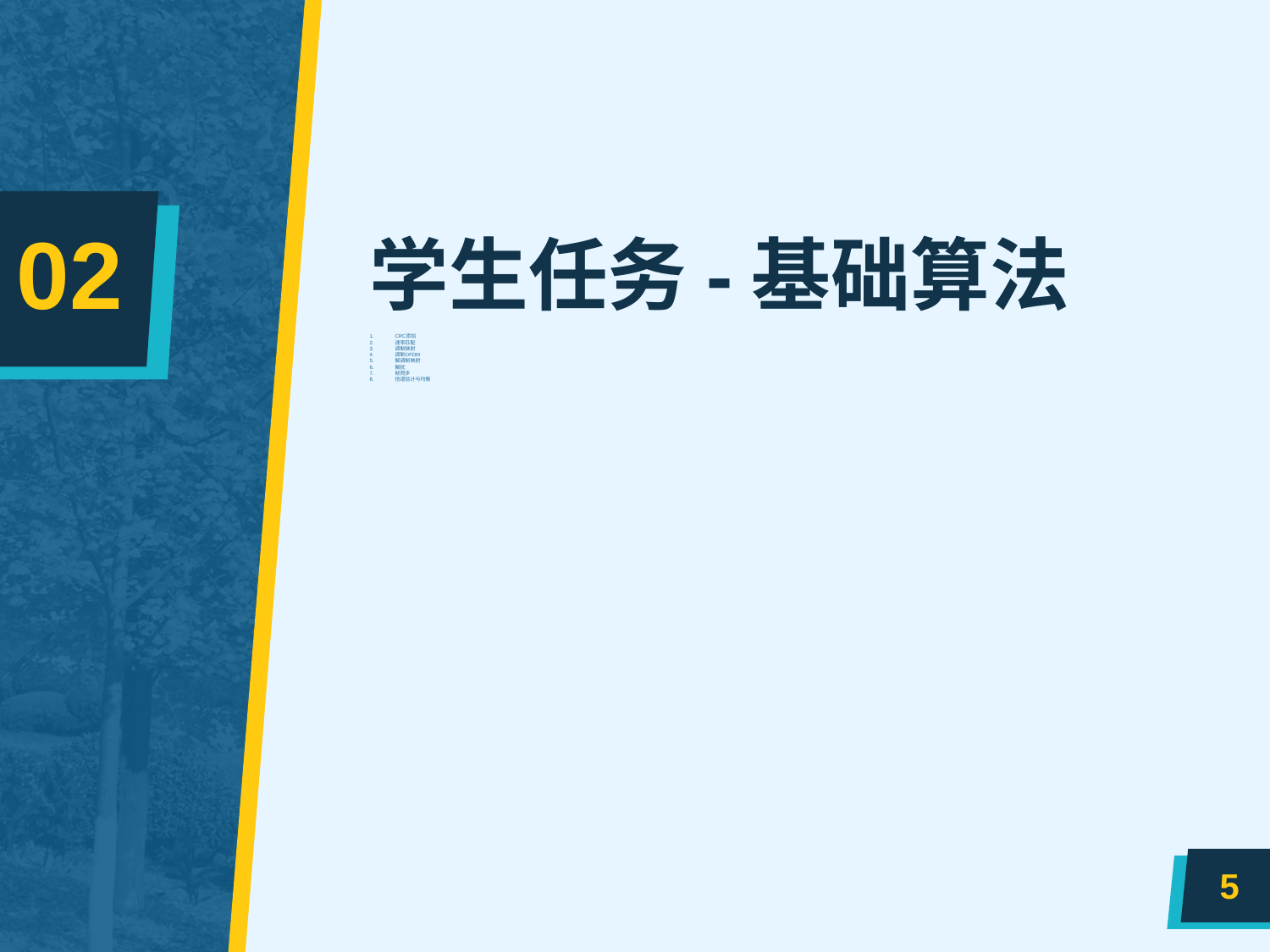

# 学生任务-基础算法
02
CRC添加
速率匹配
调制映射
调制OFDM
解调制映射
解扰
帧同步
信道估计与均衡

5